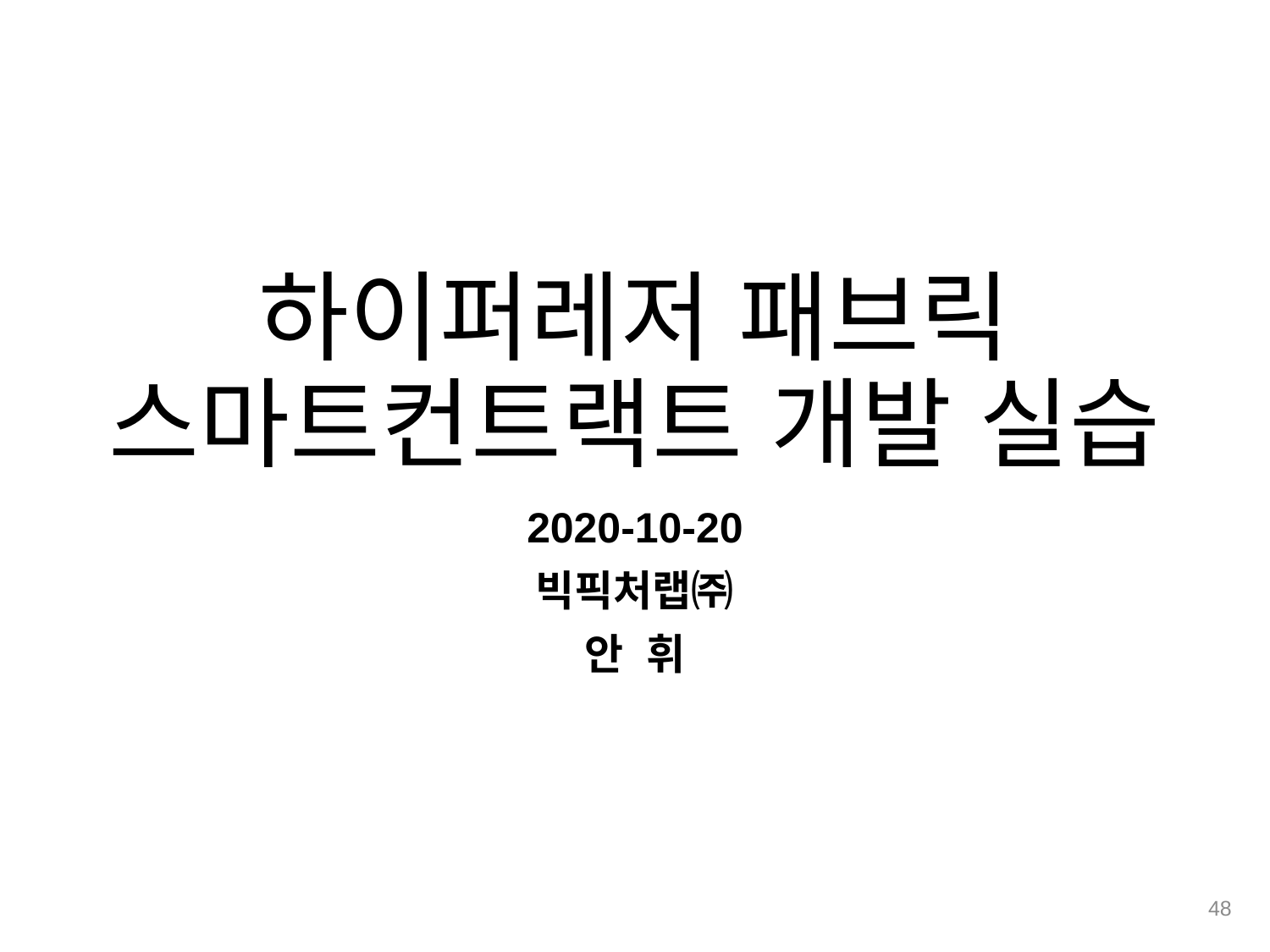

# 하이퍼레저 패브릭 스마트컨트랙트 개발 실습
2020-10-20
빅픽처랩㈜
안  휘
48